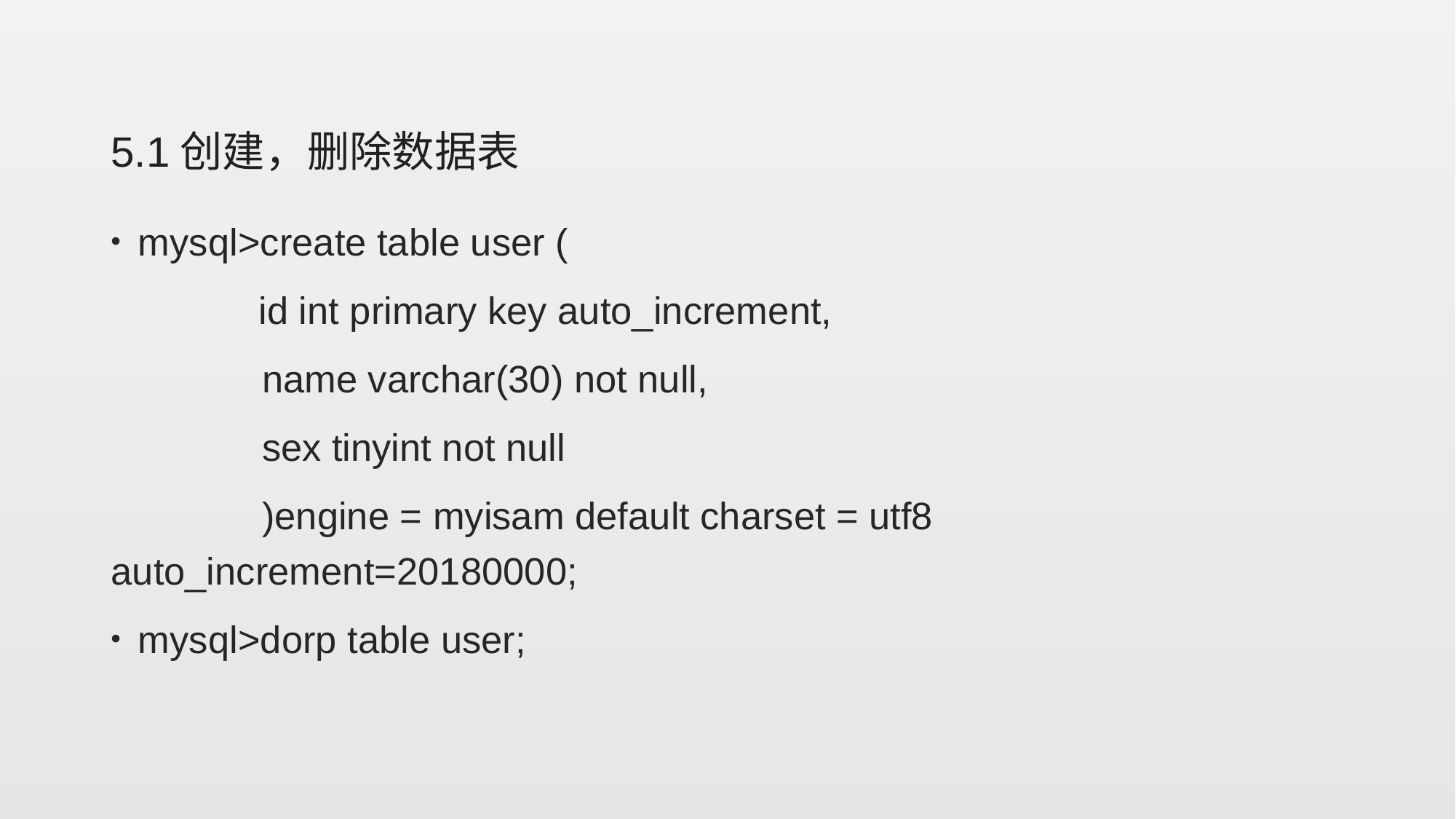

# 5.1创建，删除数据表
mysql>create table user (
              id int primary key auto_increment,
	     name varchar(30) not null,
	     sex tinyint not null
 	     )engine = myisam default charset = utf8      auto_increment=20180000;
mysql>dorp table user;